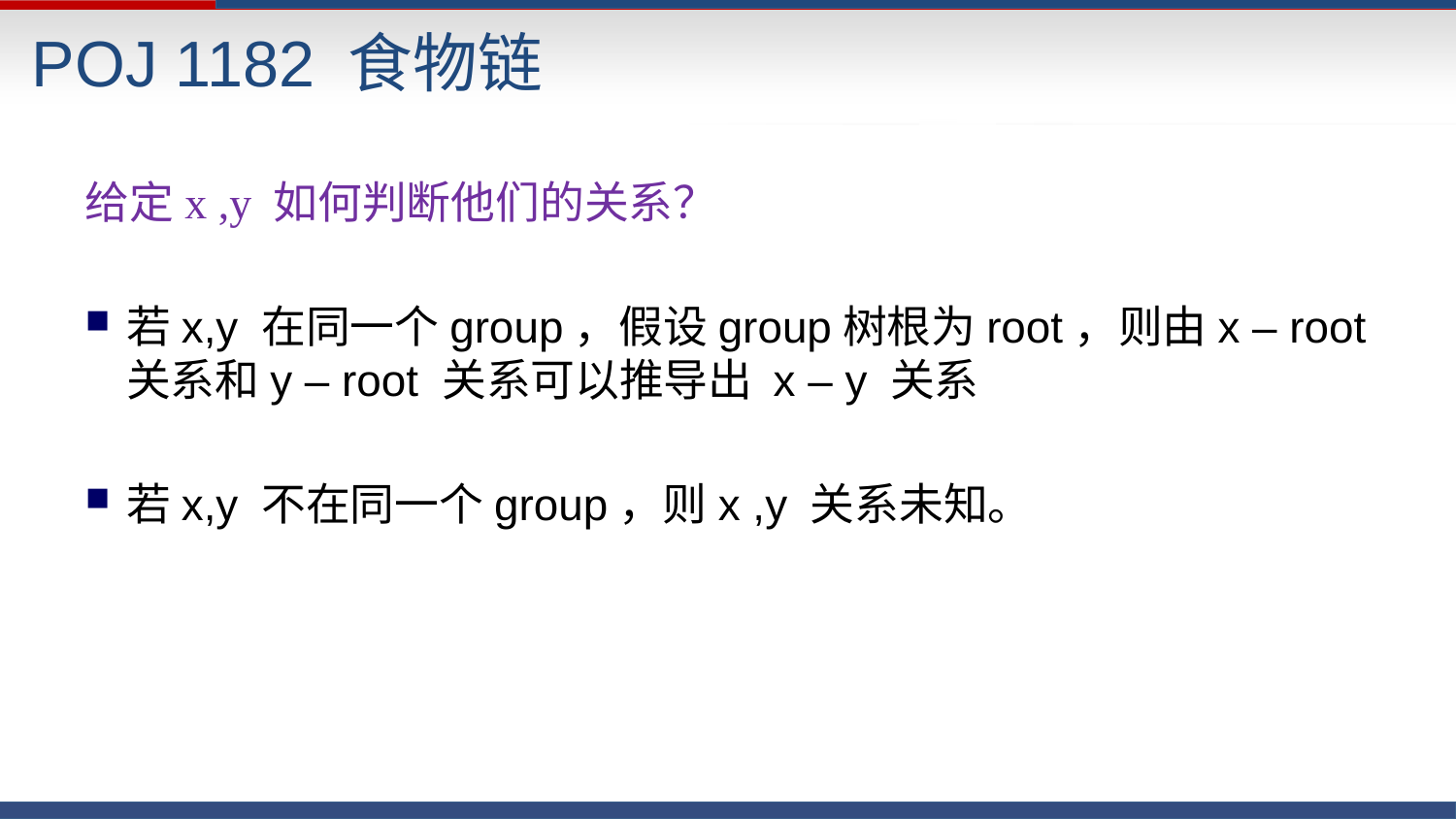

# POJ 1182 食物链
给定x ,y 如何判断他们的关系？

若x,y 在同一个group，假设group树根为root，则由x – root 关系和y – root 关系可以推导出 x – y 关系

若x,y 不在同一个group，则x ,y 关系未知。